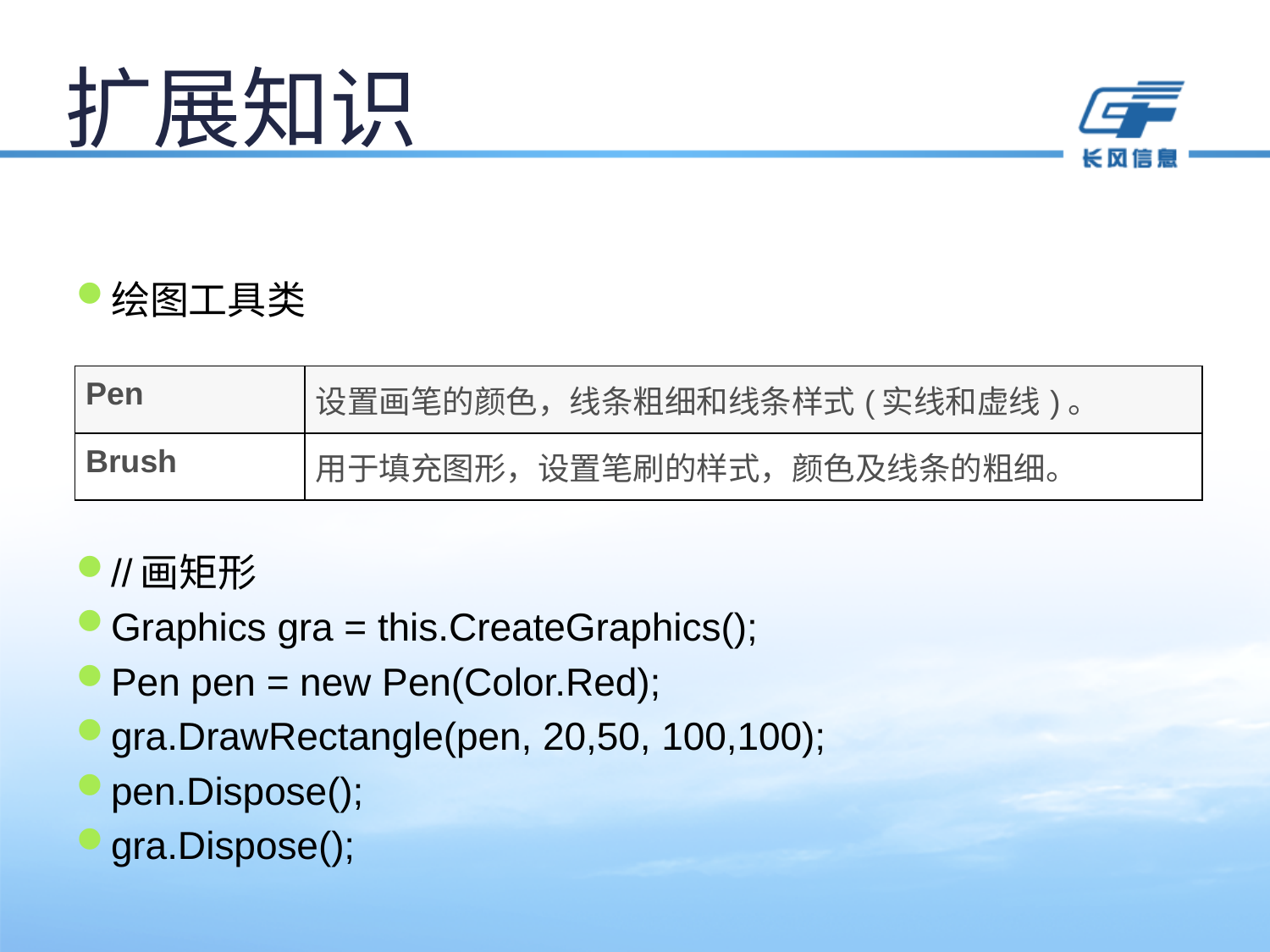

# 扩展知识
绘图工具类

//画矩形
Graphics gra = this.CreateGraphics();
Pen pen = new Pen(Color.Red);
gra.DrawRectangle(pen, 20,50, 100,100);
pen.Dispose();
gra.Dispose();

| Pen | 设置画笔的颜色，线条粗细和线条样式(实线和虚线)。 |
| --- | --- |
| Brush | 用于填充图形，设置笔刷的样式，颜色及线条的粗细。 |